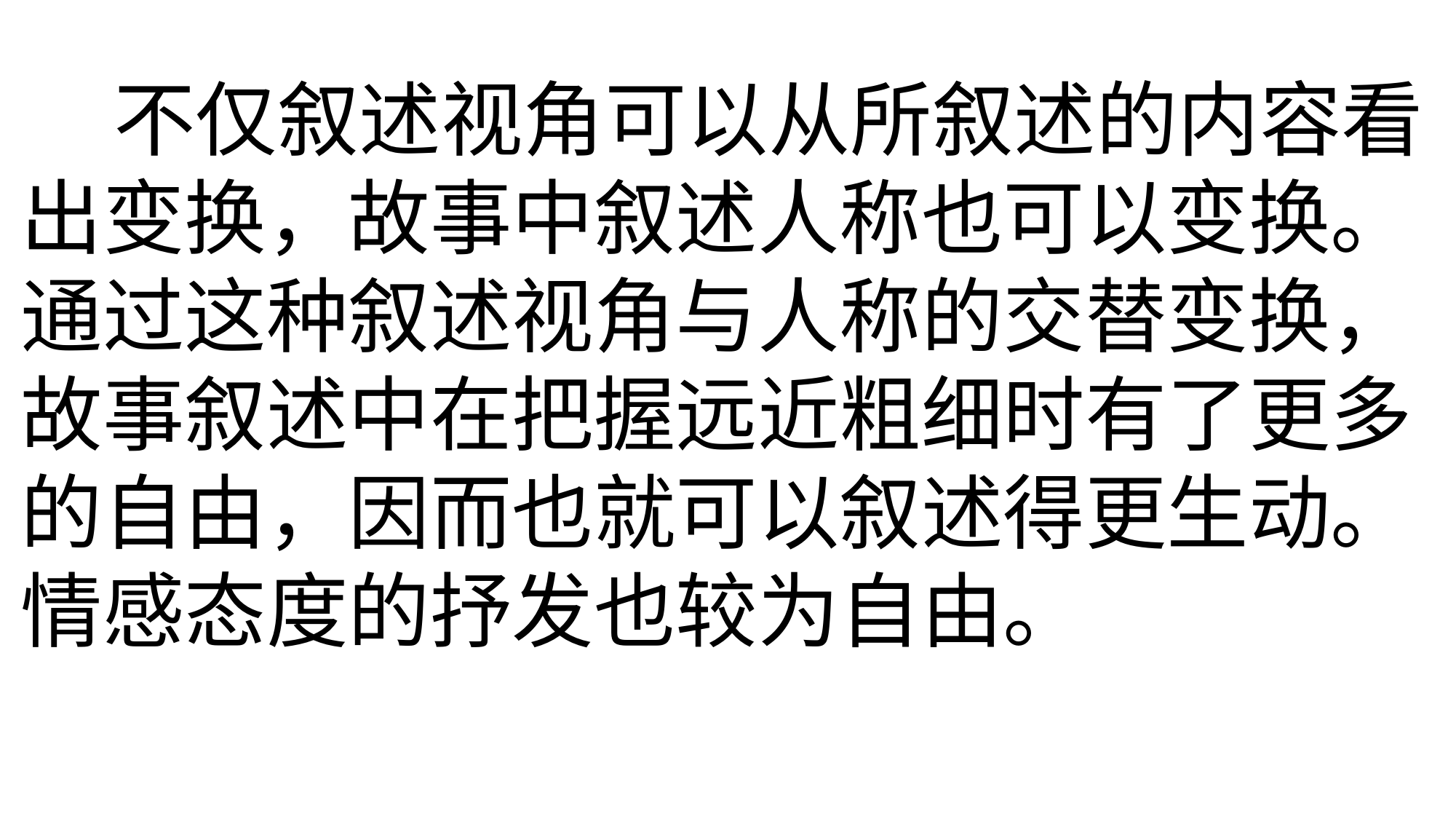

不仅叙述视角可以从所叙述的内容看出变换，故事中叙述人称也可以变换。通过这种叙述视角与人称的交替变换，故事叙述中在把握远近粗细时有了更多的自由，因而也就可以叙述得更生动。情感态度的抒发也较为自由。